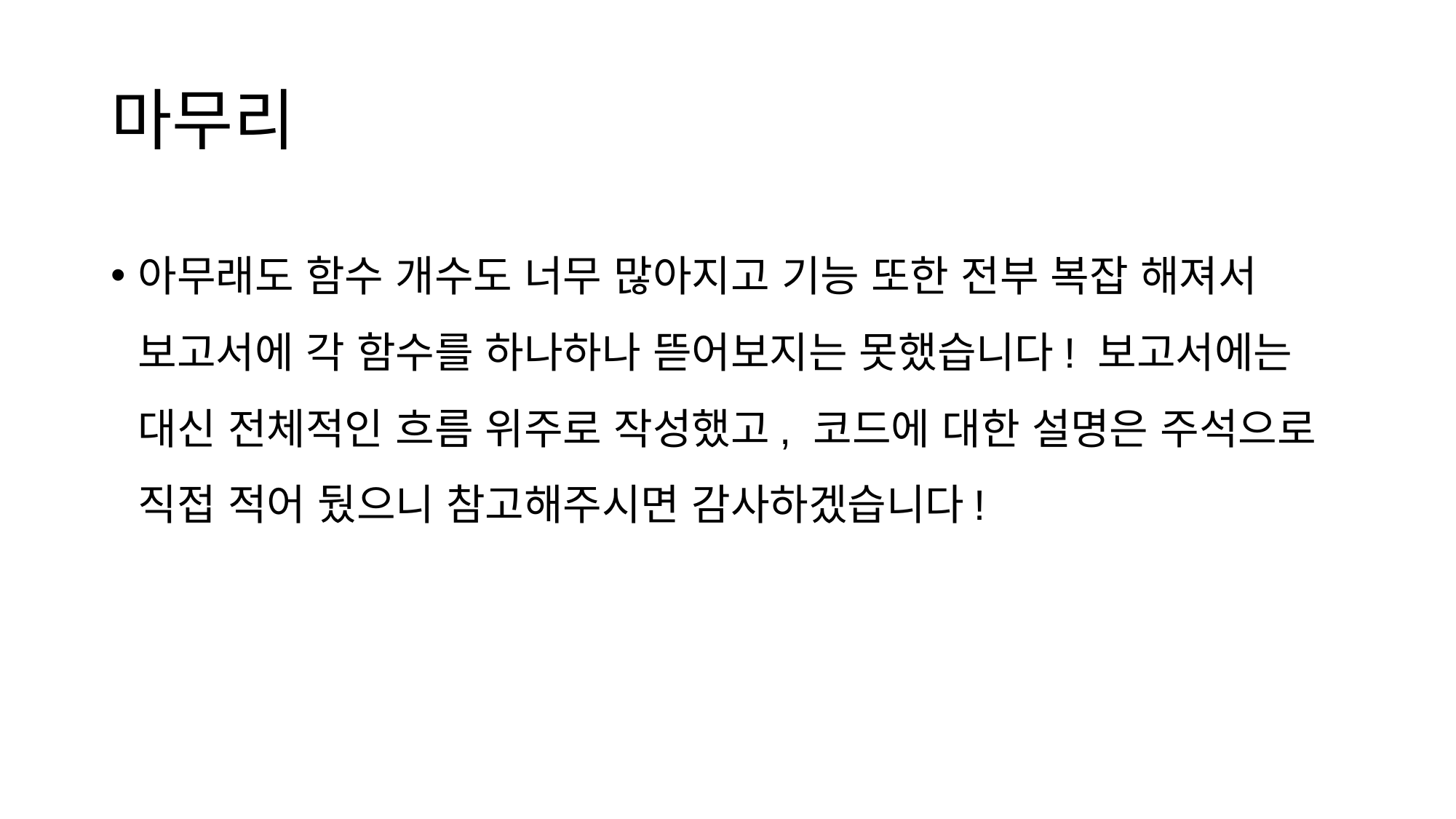

# 마무리
아무래도 함수 개수도 너무 많아지고 기능 또한 전부 복잡 해져서 보고서에 각 함수를 하나하나 뜯어보지는 못했습니다! 보고서에는 대신 전체적인 흐름 위주로 작성했고, 코드에 대한 설명은 주석으로 직접 적어 뒀으니 참고해주시면 감사하겠습니다!